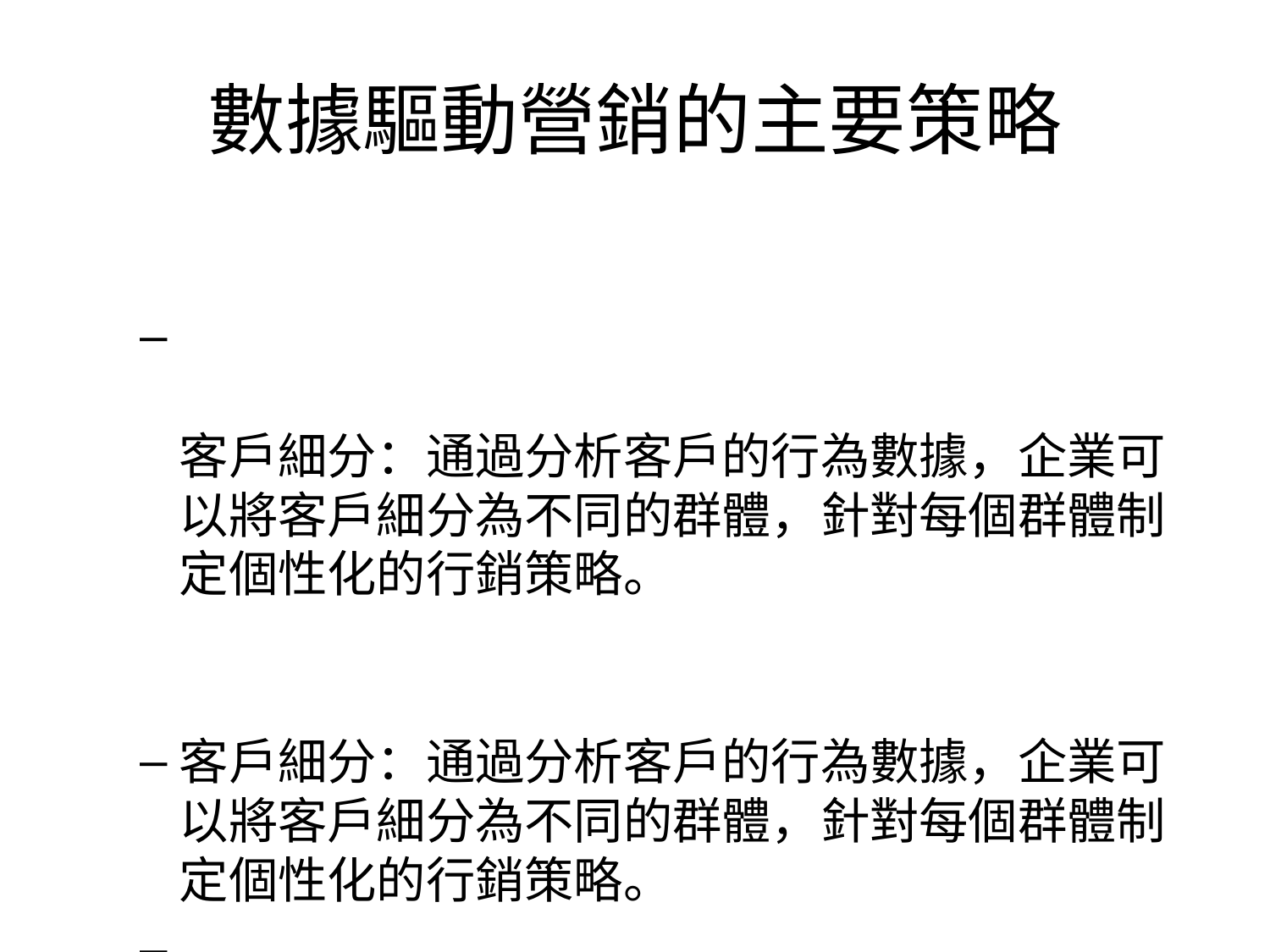

# 數據驅動營銷的主要策略

客戶細分：通過分析客戶的行為數據，企業可以將客戶細分為不同的群體，針對每個群體制定個性化的行銷策略。
客戶細分：通過分析客戶的行為數據，企業可以將客戶細分為不同的群體，針對每個群體制定個性化的行銷策略。
預測分析：利用機器學習和統計分析技術，企業可以預測消費者的行為模式，如購買可能性和流失風險，從而進行精確的行銷干預。
預測分析：利用機器學習和統計分析技術，企業可以預測消費者的行為模式，如購買可能性和流失風險，從而進行精確的行銷干預。
實時行銷：根據即時數據，企業可以在恰當的時間向目標客戶推送相關的行銷信息，如即時促銷和限時優惠。
實時行銷：根據即時數據，企業可以在恰當的時間向目標客戶推送相關的行銷信息，如即時促銷和限時優惠。
跨渠道行銷：整合線上和線下的客戶數據，企業可以制定一致的跨渠道行銷策略，確保客戶在不同渠道上獲得統一的品牌體驗。
跨渠道行銷：整合線上和線下的客戶數據，企業可以制定一致的跨渠道行銷策略，確保客戶在不同渠道上獲得統一的品牌體驗。